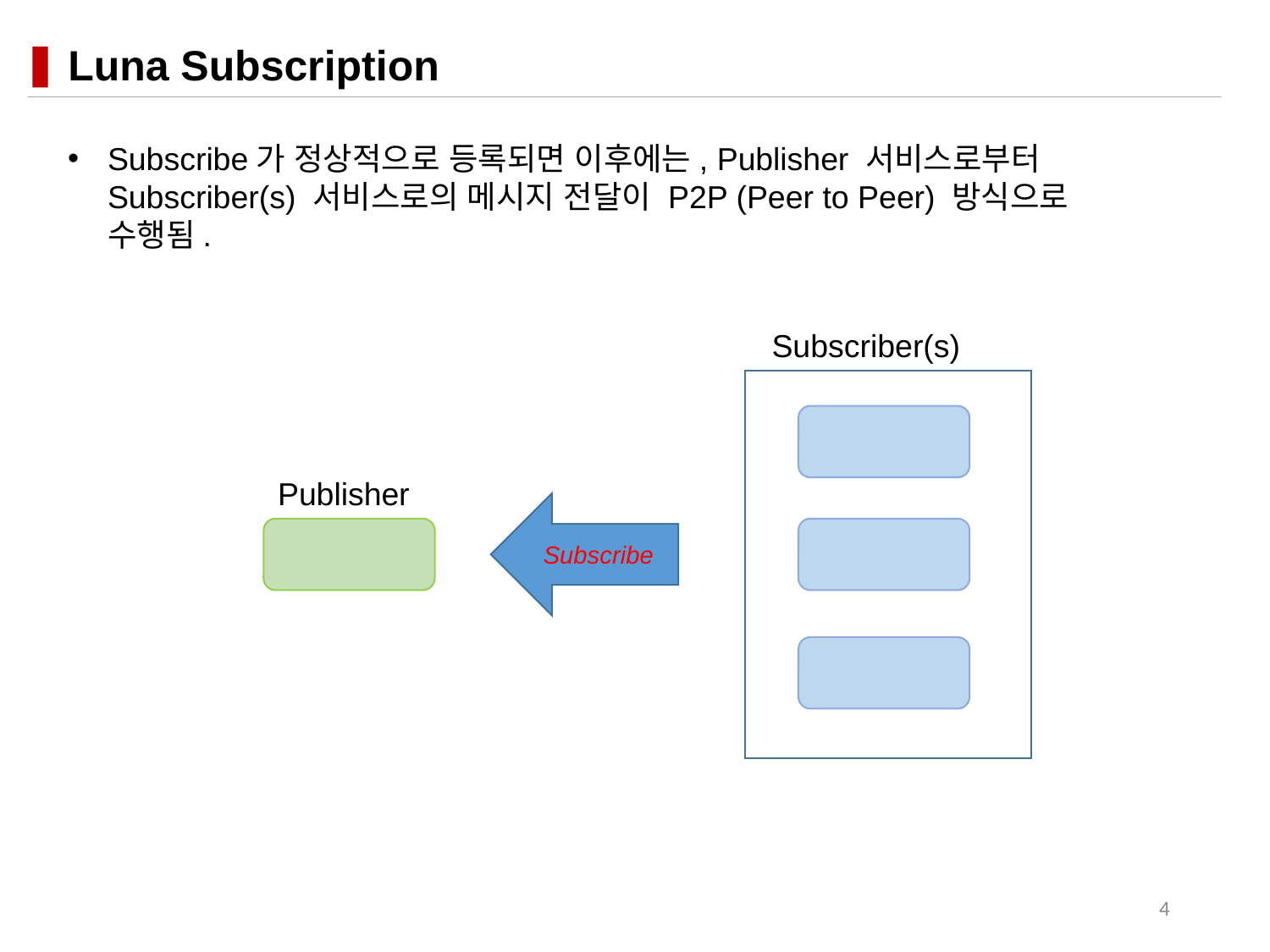

# Luna Subscription
Subscribe가 정상적으로 등록되면 이후에는, Publisher 서비스로부터 Subscriber(s) 서비스로의 메시지 전달이 P2P (Peer to Peer) 방식으로 수행됨.
Subscriber(s)

Publisher

Subscribe

4